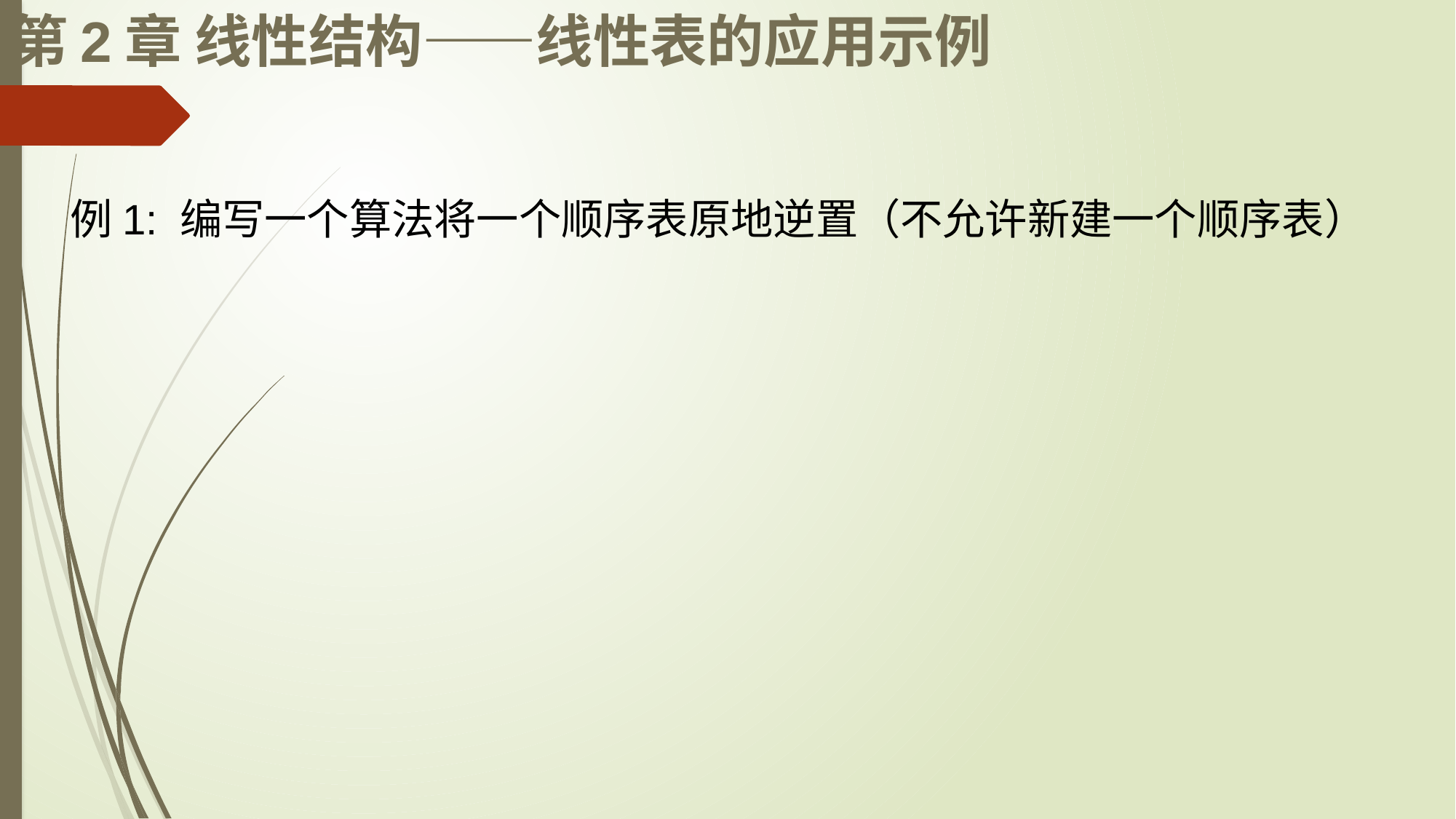

第2章 线性结构——线性表的应用示例
例1: 编写一个算法将一个顺序表原地逆置（不允许新建一个顺序表）